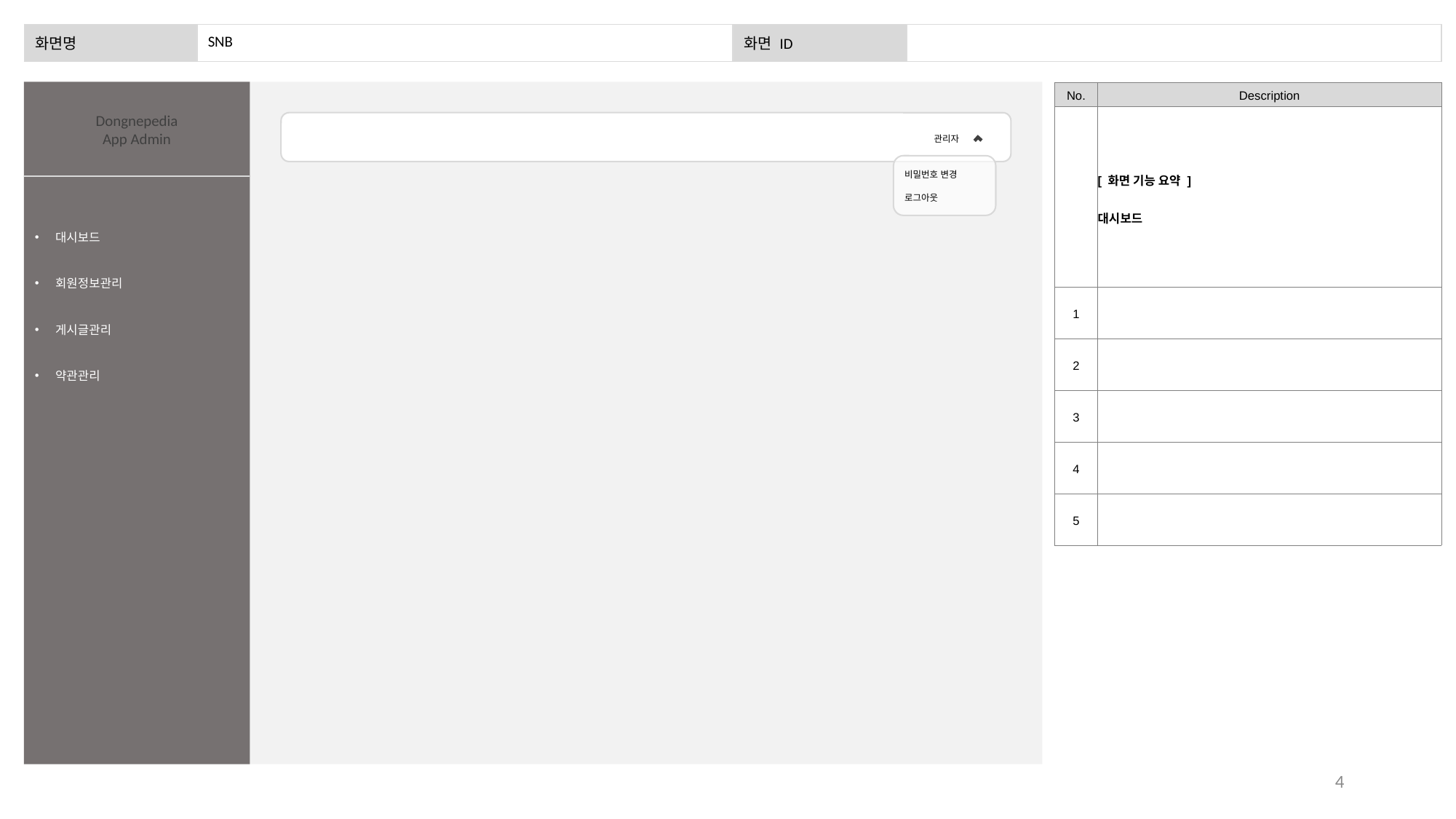

| 화면명 | SNB | 화면 ID |  |
| --- | --- | --- | --- |

| No. | Description |
| --- | --- |
|  | [ 화면 기능 요약 ] 대시보드 |
| 1 |  |
| 2 |  |
| 3 |  |
| 4 |  |
| 5 |  |
Dongnepedia
App Admin

관리자

비밀번호 변경
로그아웃
대시보드
회원정보관리
게시글관리
약관관리
4